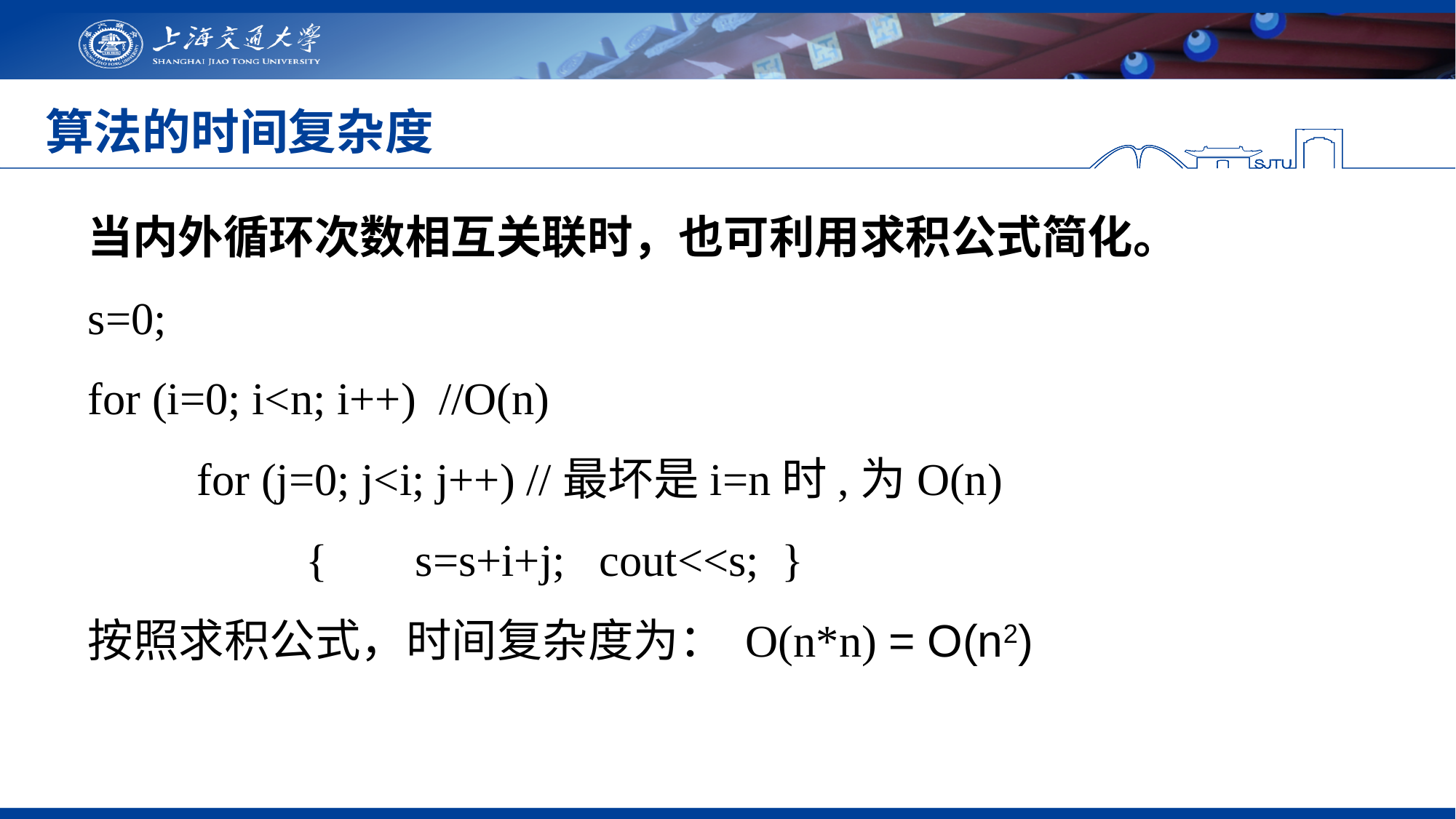

# 算法的时间复杂度
   当内外循环次数相互关联时，也可利用求积公式简化。
s=0;
for (i=0; i<n; i++)  //O(n)
	for (j=0; j<i; j++) //最坏是i=n时,为O(n)
		{ 	s=s+i+j;   cout<<s;  }
按照求积公式，时间复杂度为： O(n*n) = O(n2)